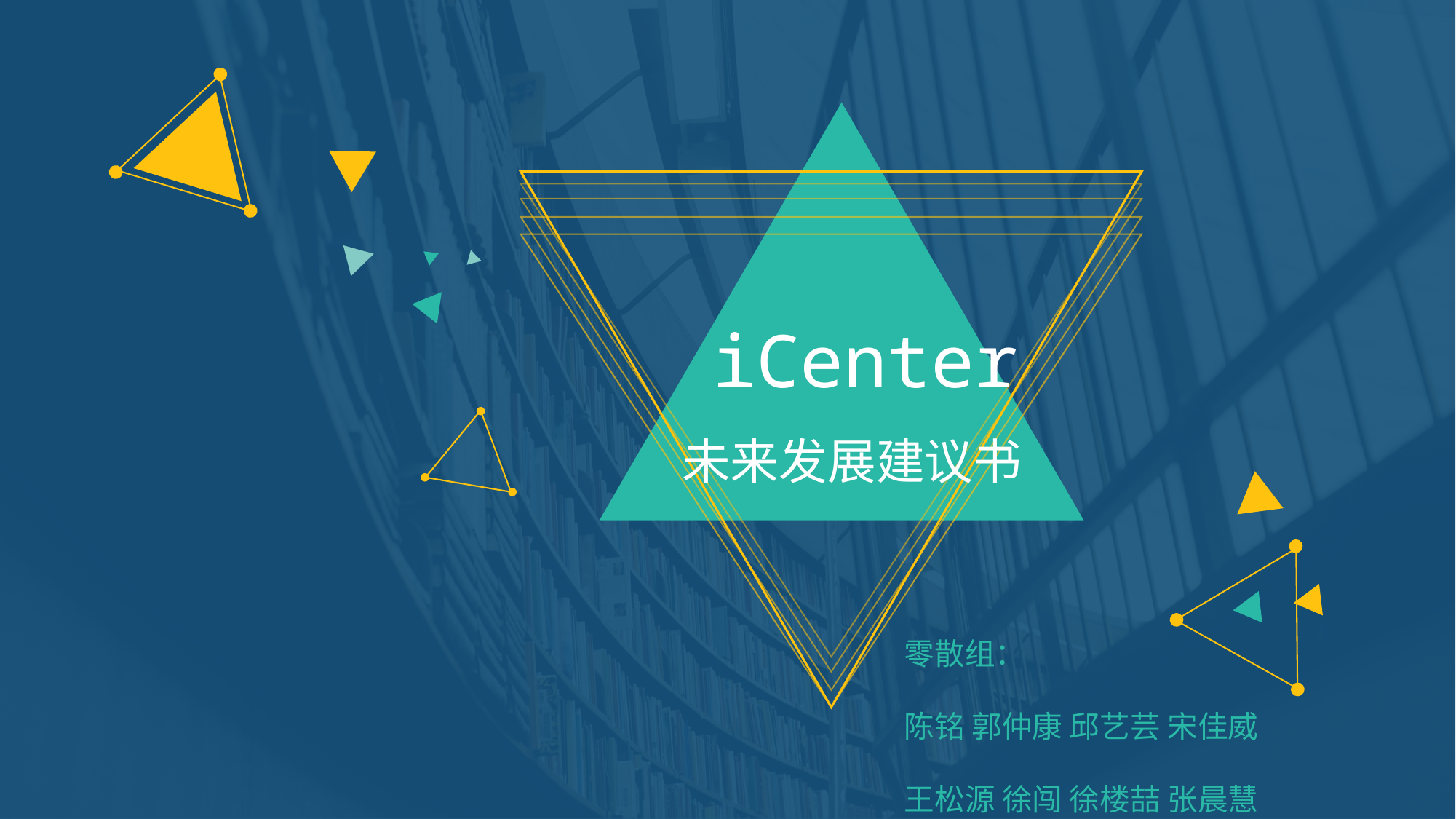

iCenter

未来发展建议书

零散组：
陈铭 郭仲康 邱艺芸 宋佳威
王松源 徐闯 徐楼喆 张晨慧